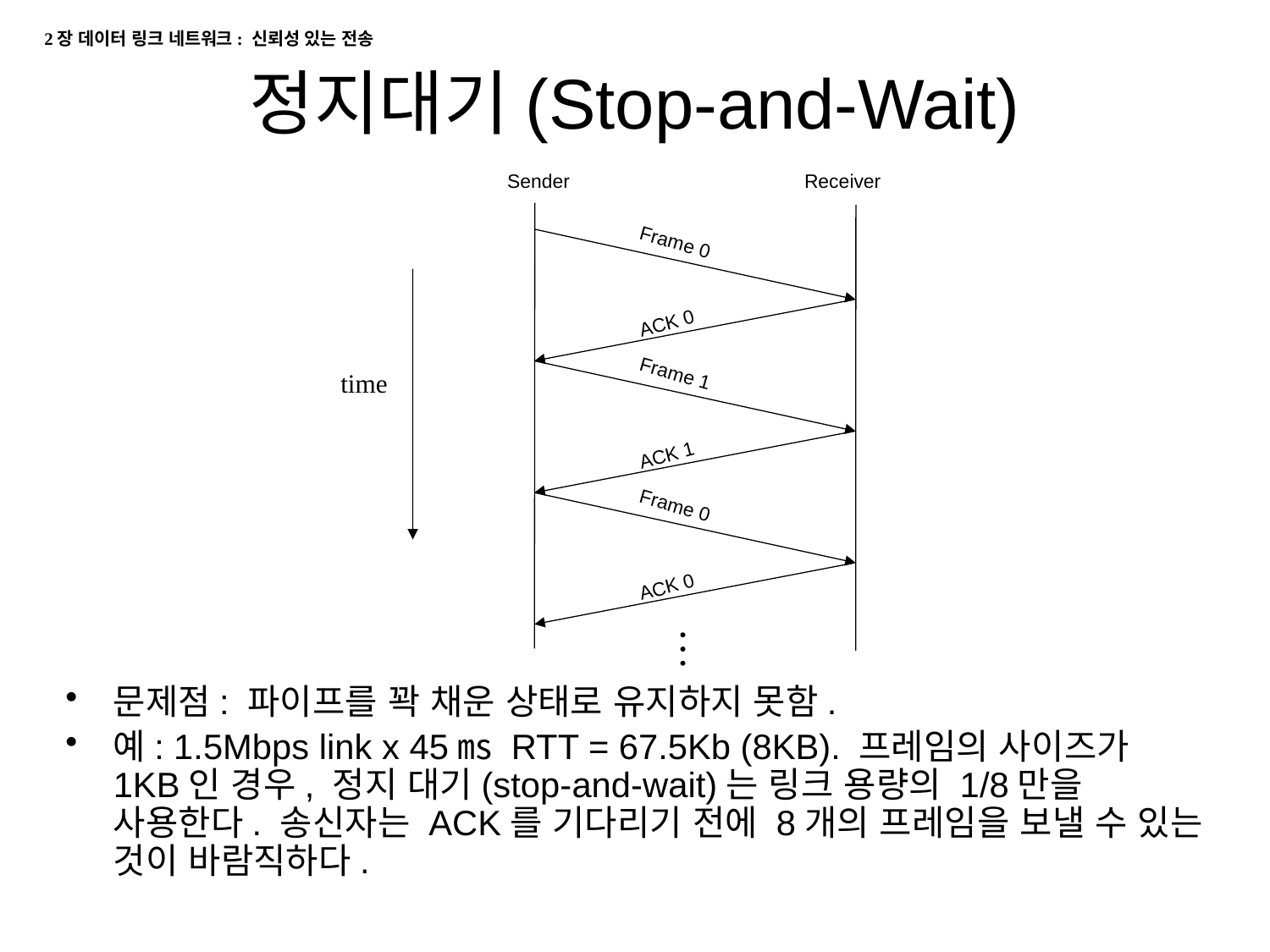

2장 데이터 링크 네트워크: 신뢰성 있는 전송
# 정지대기(Stop-and-Wait)
Sender
Receiver

Frame 0

ACK 0
time

Frame 1

ACK 1

Frame 0

ACK 0
…

문제점: 파이프를 꽉 채운 상태로 유지하지 못함.
예: 1.5Mbps link x 45㎳ RTT = 67.5Kb (8KB). 프레임의 사이즈가 1KB인 경우, 정지 대기(stop-and-wait)는 링크 용량의 1/8만을 사용한다. 송신자는 ACK를 기다리기 전에 8개의 프레임을 보낼 수 있는 것이 바람직하다.